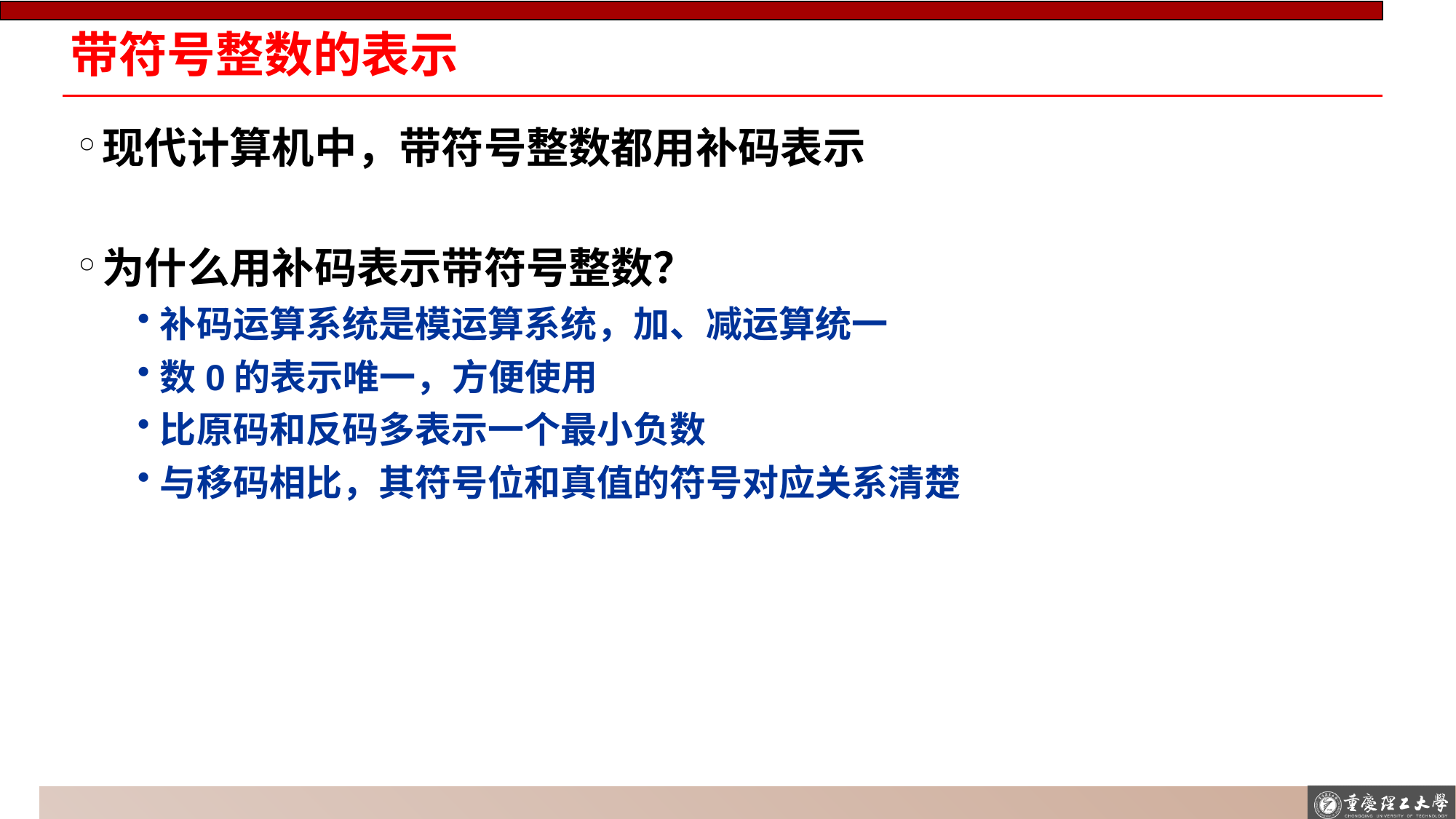

# 带符号整数的表示
现代计算机中，带符号整数都用补码表示

为什么用补码表示带符号整数？
补码运算系统是模运算系统，加、减运算统一
数0的表示唯一，方便使用
比原码和反码多表示一个最小负数
与移码相比，其符号位和真值的符号对应关系清楚